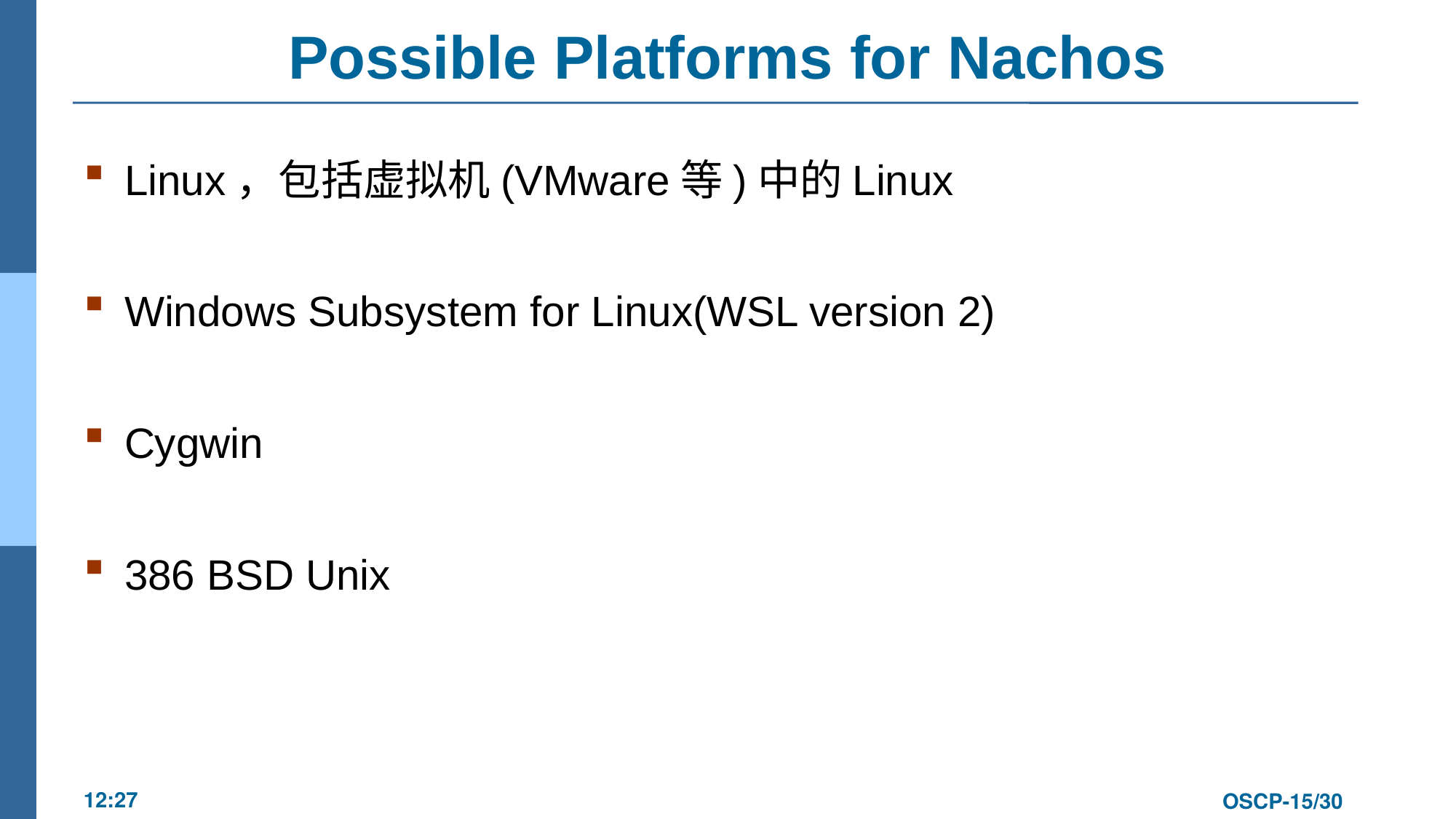

# Possible Platforms for Nachos
Linux，包括虚拟机(VMware等)中的Linux

Windows Subsystem for Linux(WSL version 2)

Cygwin

386 BSD Unix